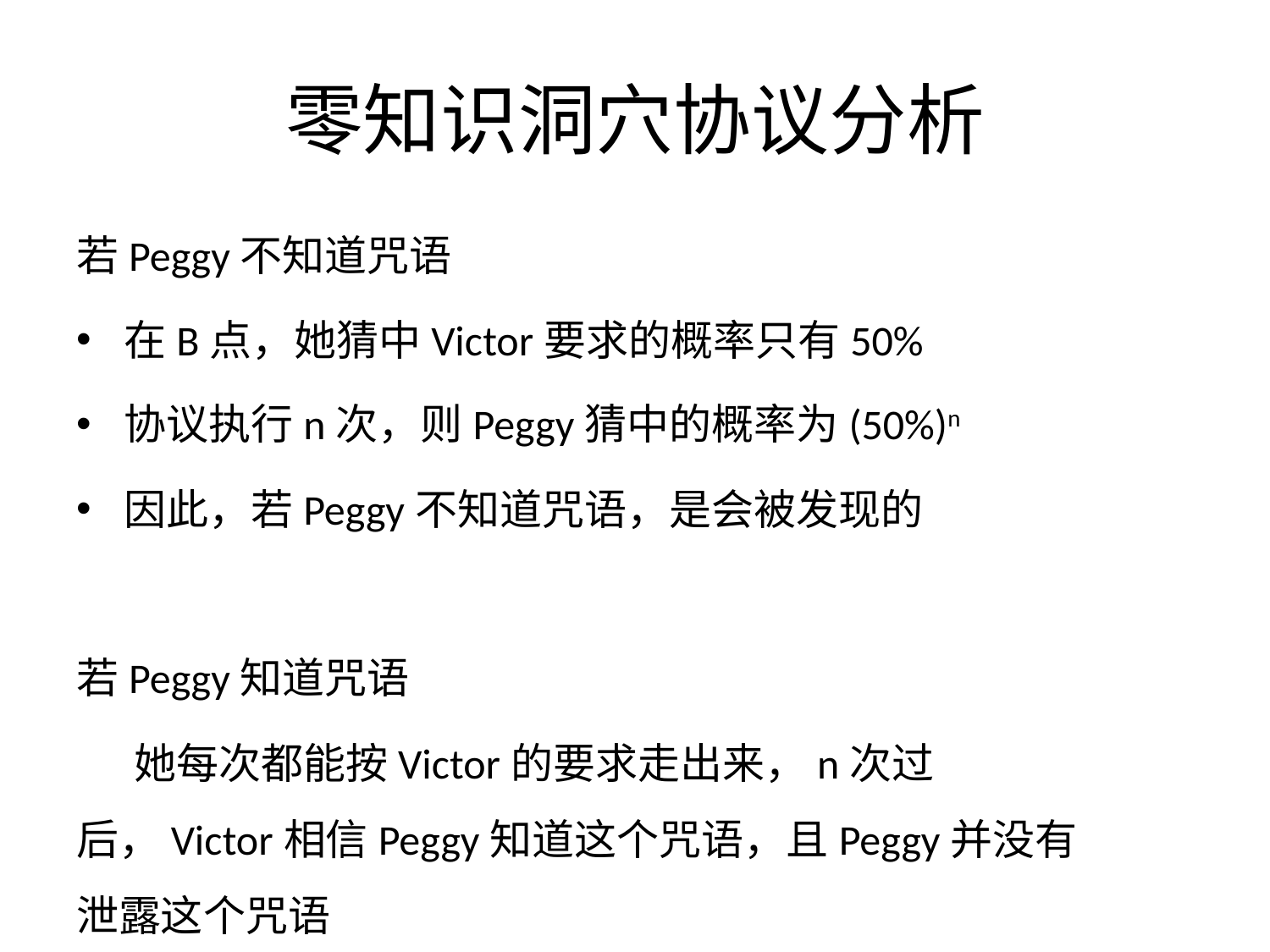

# 零知识洞穴协议分析
若Peggy不知道咒语
在B点，她猜中Victor要求的概率只有50%
协议执行n次，则Peggy猜中的概率为(50%)n
因此，若Peggy不知道咒语，是会被发现的

若Peggy知道咒语
     她每次都能按Victor的要求走出来，n次过后，Victor相信Peggy知道这个咒语，且Peggy并没有泄露这个咒语